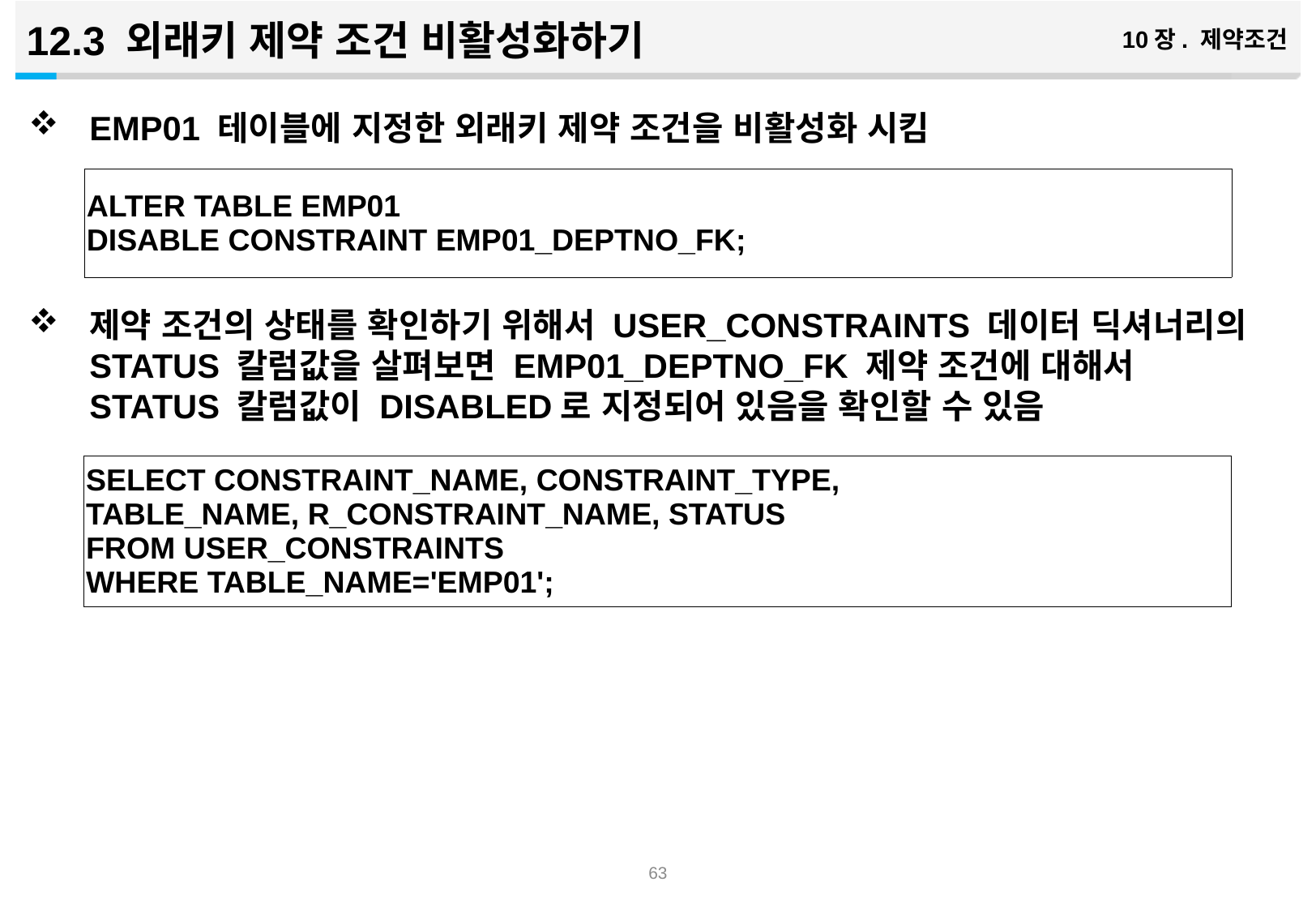

12.3 외래키 제약 조건 비활성화하기
10장. 제약조건
EMP01 테이블에 지정한 외래키 제약 조건을 비활성화 시킴

제약 조건의 상태를 확인하기 위해서 USER_CONSTRAINTS 데이터 딕셔너리의 STATUS 칼럼값을 살펴보면 EMP01_DEPTNO_FK 제약 조건에 대해서            STATUS 칼럼값이 DISABLED로 지정되어 있음을 확인할 수 있음
| ALTER TABLE EMP01 DISABLE CONSTRAINT EMP01\_DEPTNO\_FK; |
| --- |
| SELECT CONSTRAINT\_NAME, CONSTRAINT\_TYPE, TABLE\_NAME, R\_CONSTRAINT\_NAME, STATUS FROM USER\_CONSTRAINTS WHERE TABLE\_NAME='EMP01'; |
| --- |
63